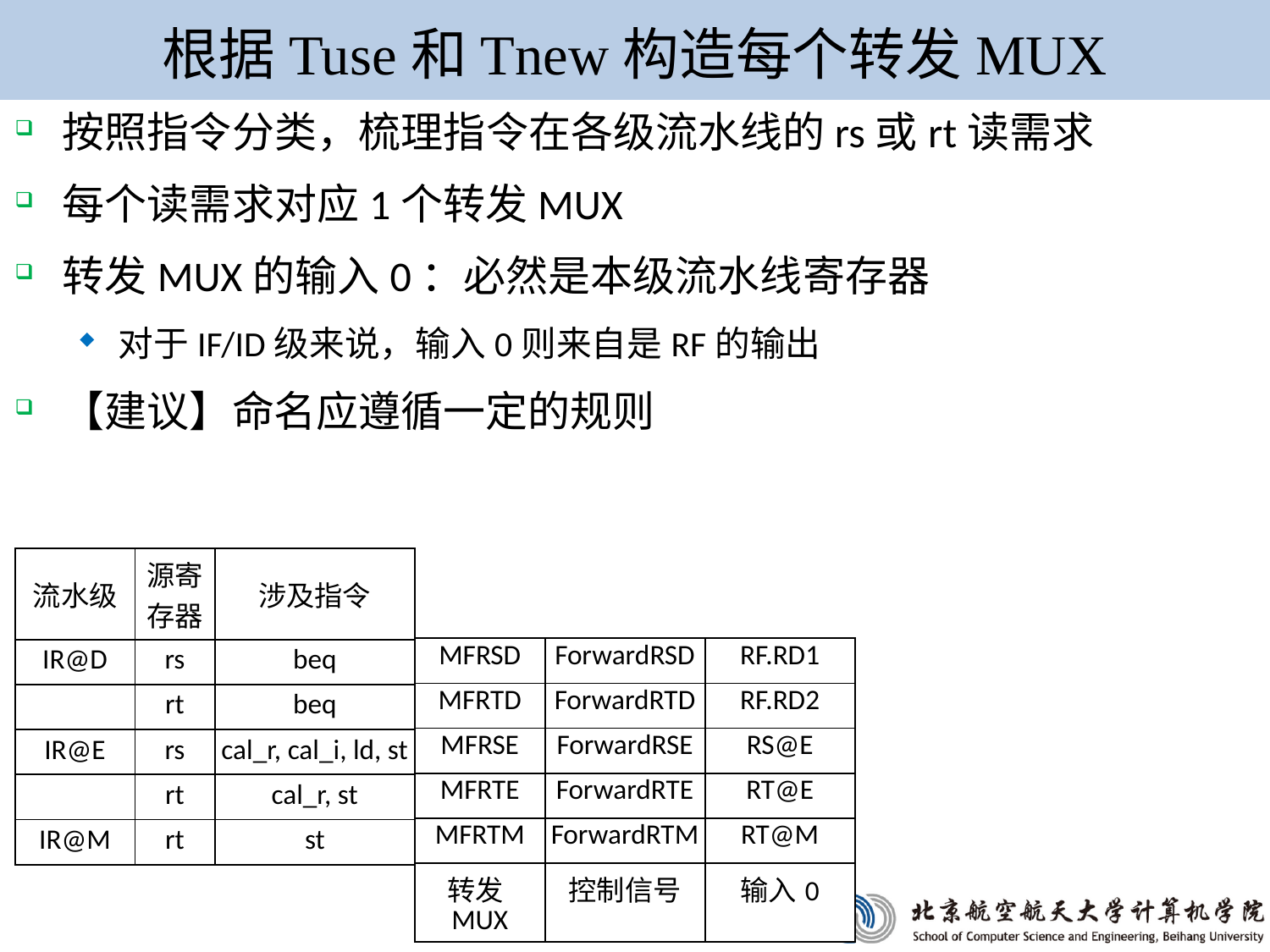

# 根据Tuse和Tnew构造每个转发MUX
按照指令分类，梳理指令在各级流水线的rs或rt读需求
每个读需求对应1个转发MUX
转发MUX的输入0：必然是本级流水线寄存器
对于IF/ID级来说，输入0则来自是RF的输出
【建议】命名应遵循一定的规则
| 流水级 | 源寄存器 | 涉及指令 |
| --- | --- | --- |
| IR@D | rs | beq |
|  | rt | beq |
| IR@E | rs | cal\_r, cal\_i, ld, st |
|  | rt | cal\_r, st |
| IR@M | rt | st |
| MFRSD | ForwardRSD | RF.RD1 |
| --- | --- | --- |
| MFRTD | ForwardRTD | RF.RD2 |
| MFRSE | ForwardRSE | RS@E |
| MFRTE | ForwardRTE | RT@E |
| MFRTM | ForwardRTM | RT@M |
| 转发MUX | 控制信号 | 输入0 |
38